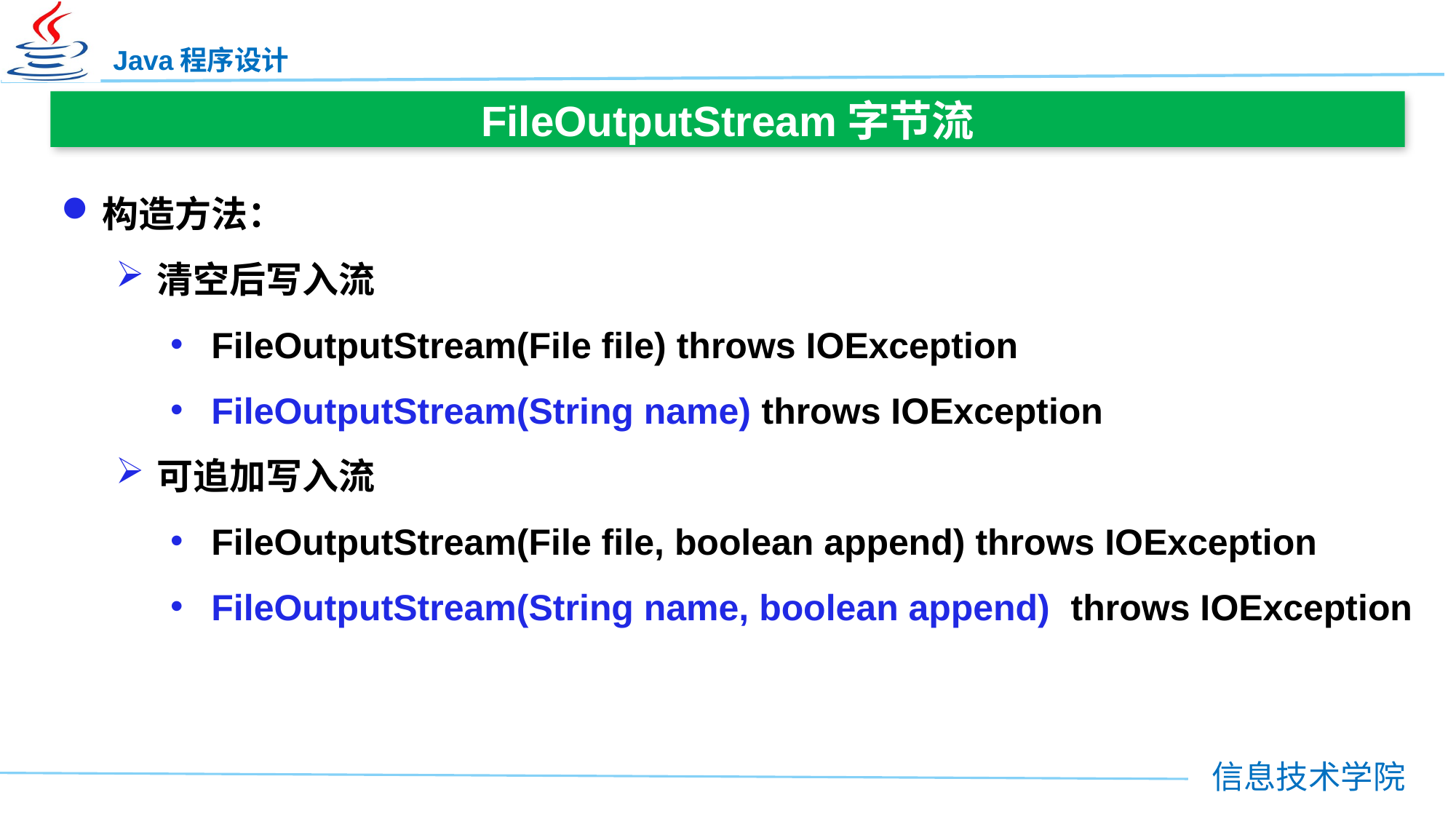

FileOutputStream字节流
构造方法：
清空后写入流
FileOutputStream(File file) throws IOException
FileOutputStream(String name) throws IOException
可追加写入流
FileOutputStream(File file, boolean append) throws IOException
FileOutputStream(String name, boolean append)  throws IOException